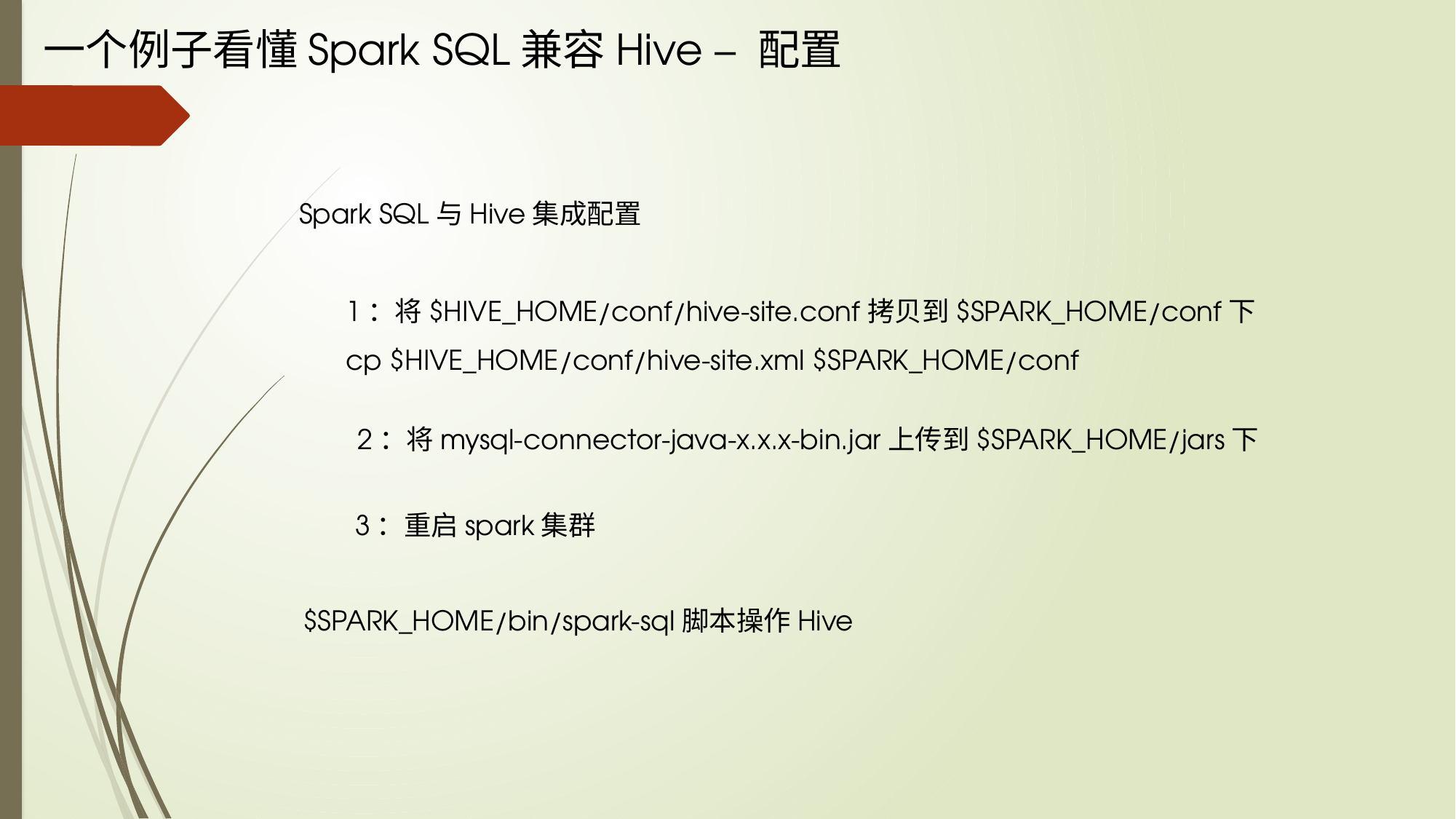

一个例子看懂Spark SQL兼容Hive – 配置
Spark SQL与Hive集成配置
1：将$HIVE_HOME/conf/hive-site.conf拷贝到$SPARK_HOME/conf下
cp $HIVE_HOME/conf/hive-site.xml $SPARK_HOME/conf
2：将mysql-connector-java-x.x.x-bin.jar上传到$SPARK_HOME/jars下
3：重启spark集群
$SPARK_HOME/bin/spark-sql脚本操作Hive